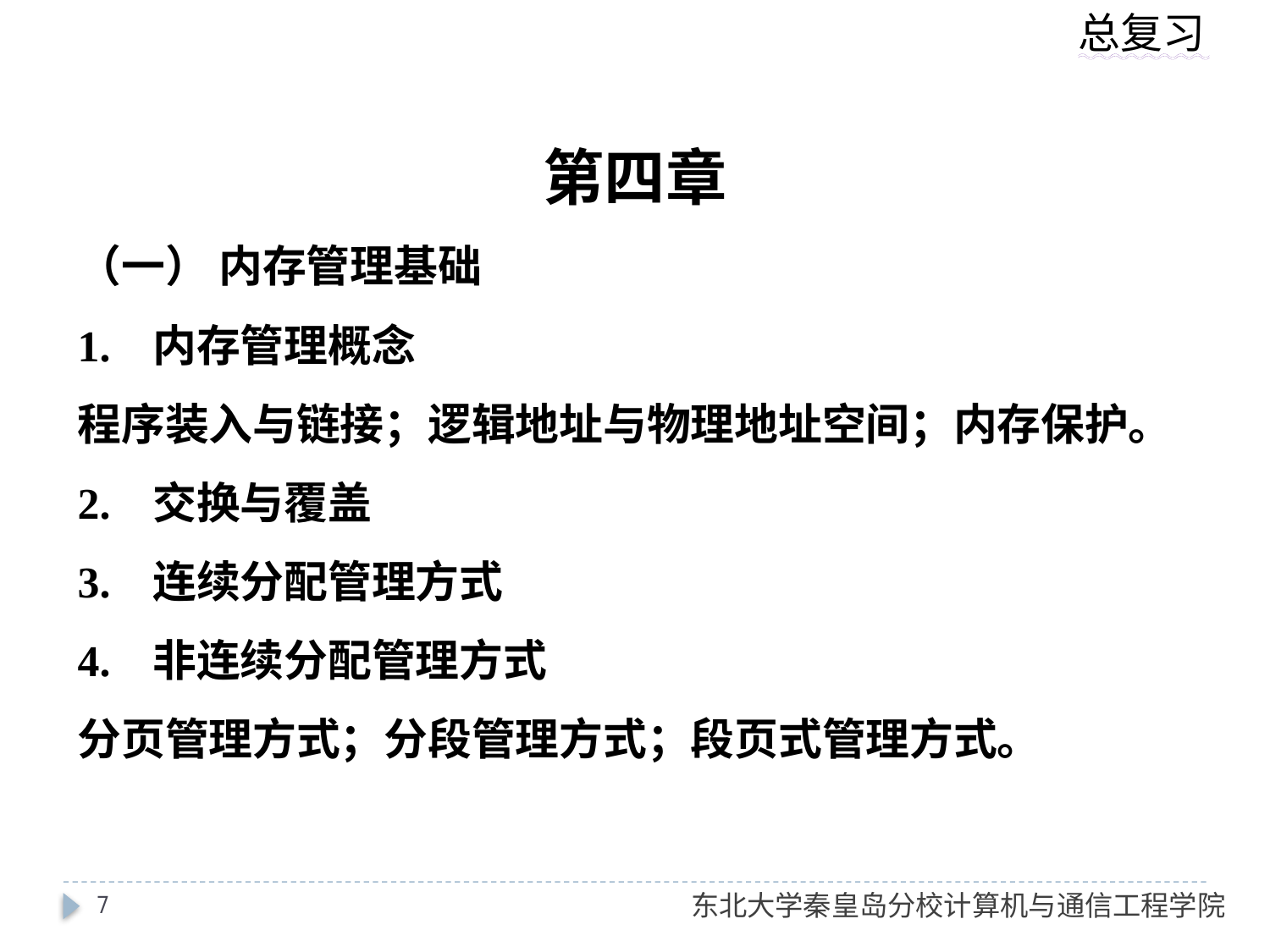

第四章
（一） 内存管理基础
1.   内存管理概念
程序装入与链接；逻辑地址与物理地址空间；内存保护。
2.   交换与覆盖
3.   连续分配管理方式
4.   非连续分配管理方式
分页管理方式；分段管理方式；段页式管理方式。
7